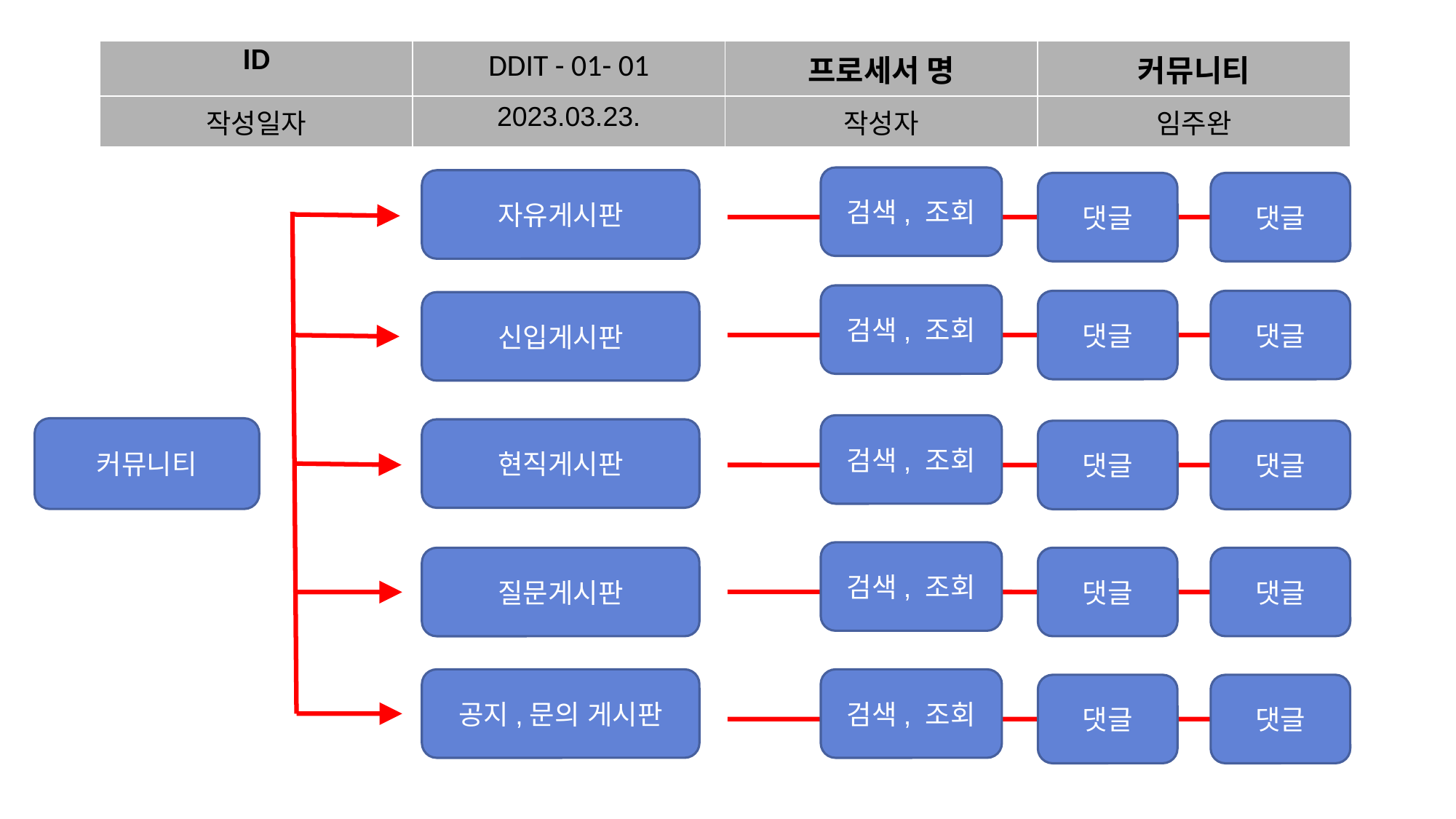

| ID | DDIT - 01- 01 | 프로세서 명 | 커뮤니티 |
| --- | --- | --- | --- |
| 작성일자 | 2023.03.23. | 작성자 | 임주완 |
검색, 조회
자유게시판
댓글
댓글
검색, 조회
댓글
댓글
신입게시판
검색, 조회
커뮤니티
현직게시판
댓글
댓글
검색, 조회
댓글
댓글
질문게시판
공지,문의 게시판
검색, 조회
댓글
댓글